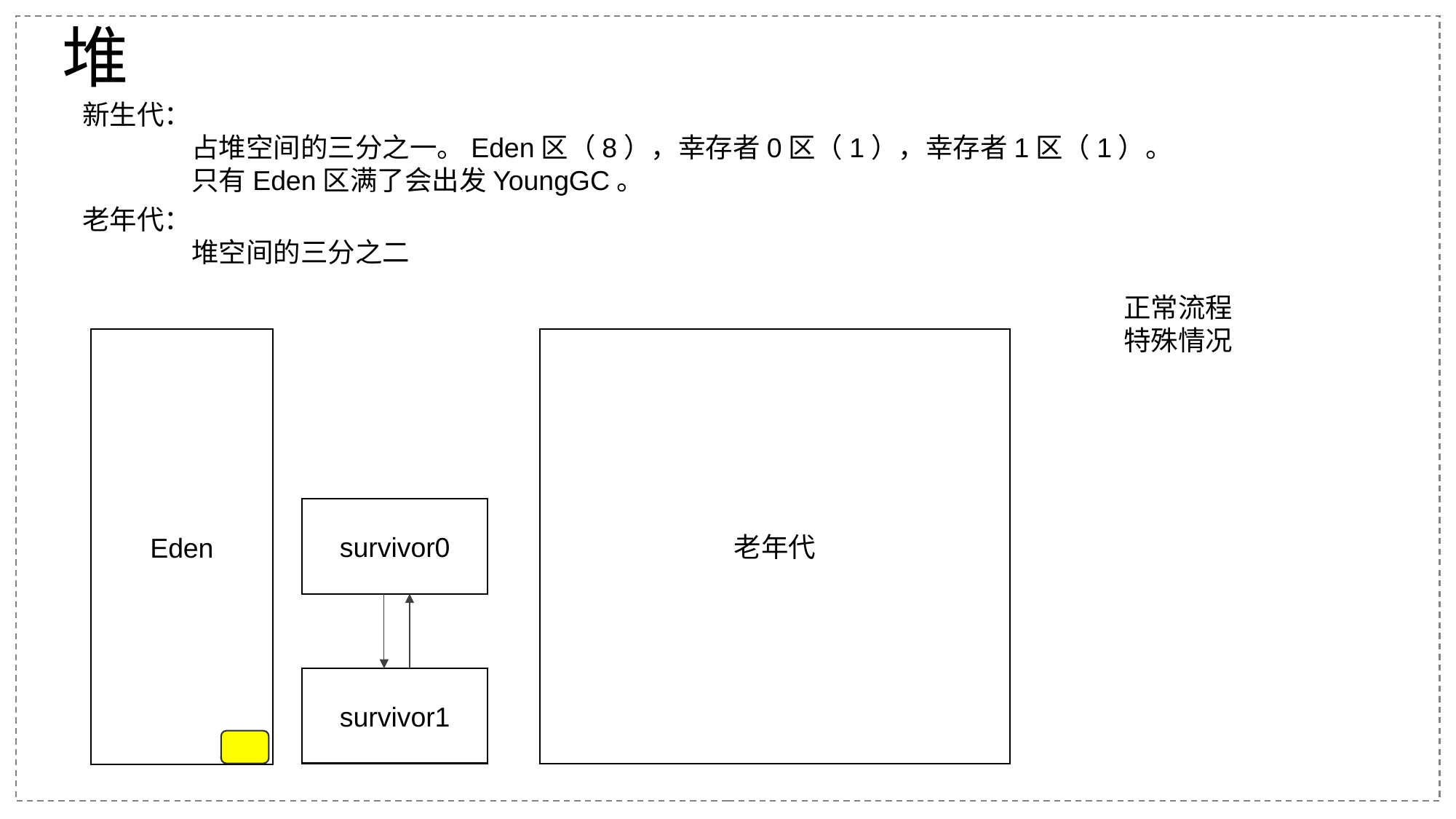

# 堆
新生代：
	占堆空间的三分之一。Eden区（8），幸存者0区（1），幸存者1区（1）。
	只有Eden区满了会出发YoungGC。

老年代：
	堆空间的三分之二

正常流程
特殊情况
老年代
Eden
survivor0
survivor1